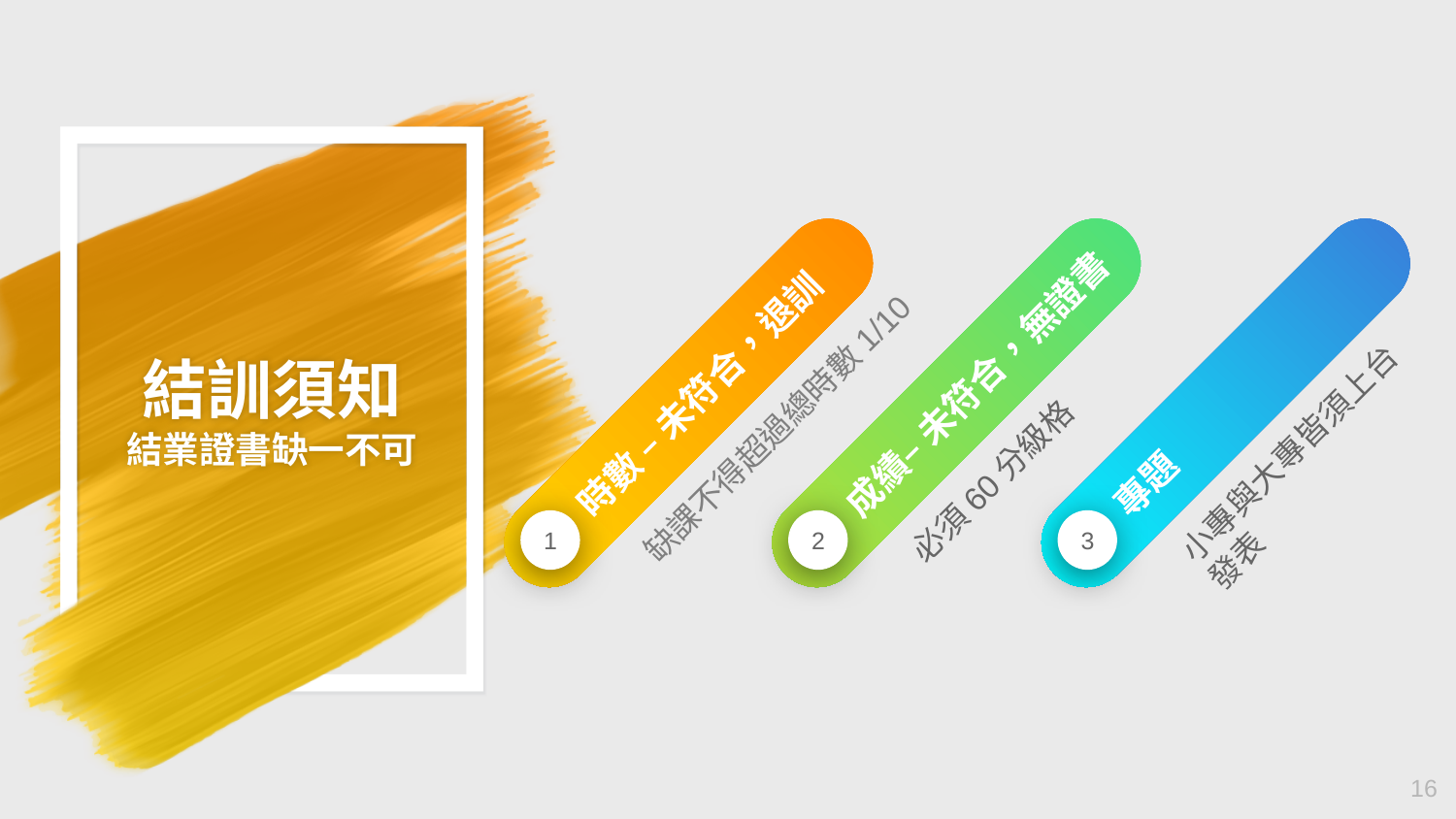

# 結訓須知 結業證書缺一不可

專題
小專與大專皆須上台發表
3

成績– 未符合，無證書
必須60分級格
2

時數 – 未符合，退訓
缺課不得超過總時數1/10
1
16